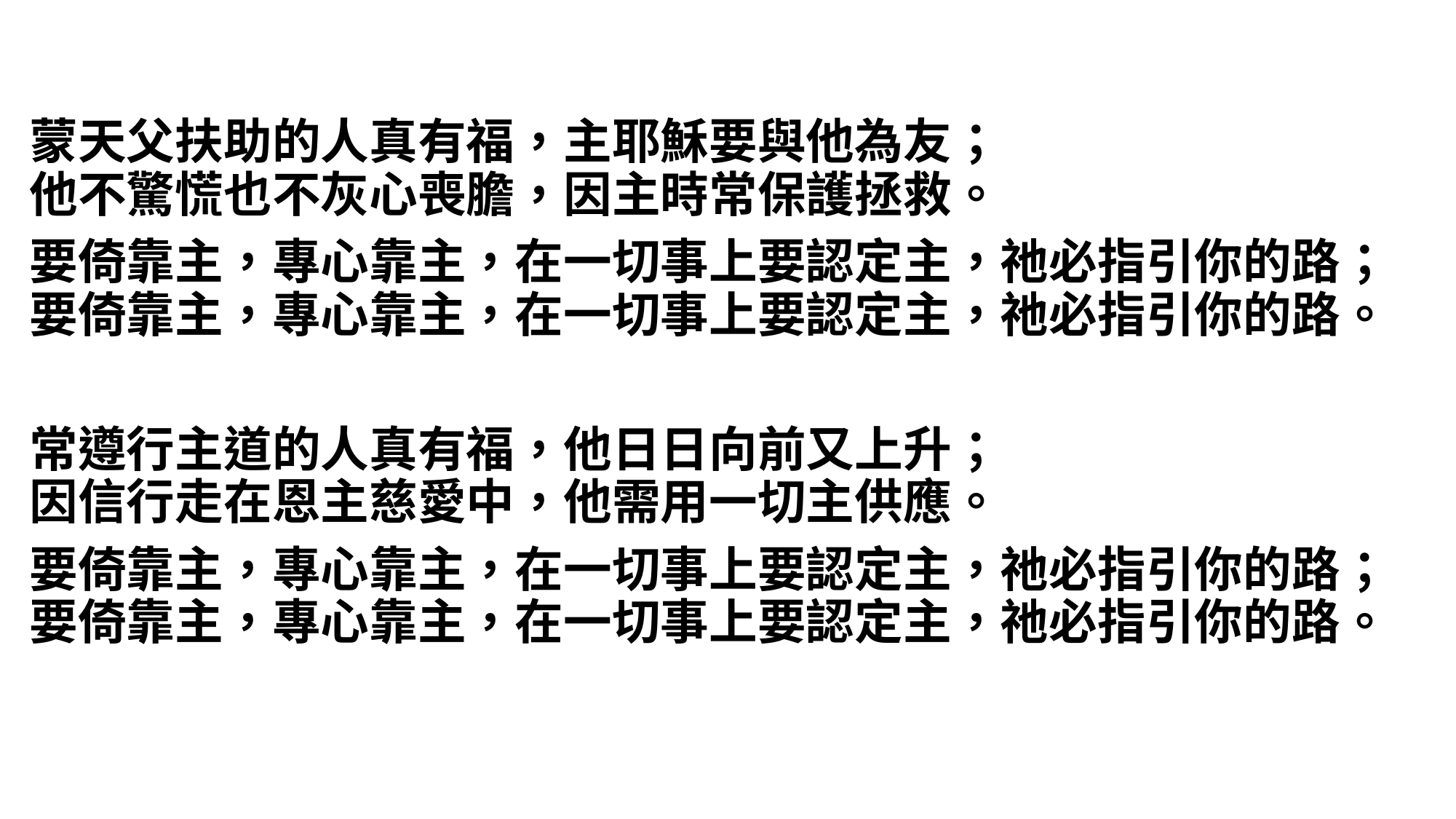

#
蒙天父扶助的人真有福，主耶穌要與他為友；
他不驚慌也不灰心喪膽，因主時常保護拯救。
要倚靠主，專心靠主，在一切事上要認定主，祂必指引你的路；
要倚靠主，專心靠主，在一切事上要認定主，祂必指引你的路。

常遵行主道的人真有福，他日日向前又上升；
因信行走在恩主慈愛中，他需用一切主供應。
要倚靠主，專心靠主，在一切事上要認定主，祂必指引你的路；
要倚靠主，專心靠主，在一切事上要認定主，祂必指引你的路。